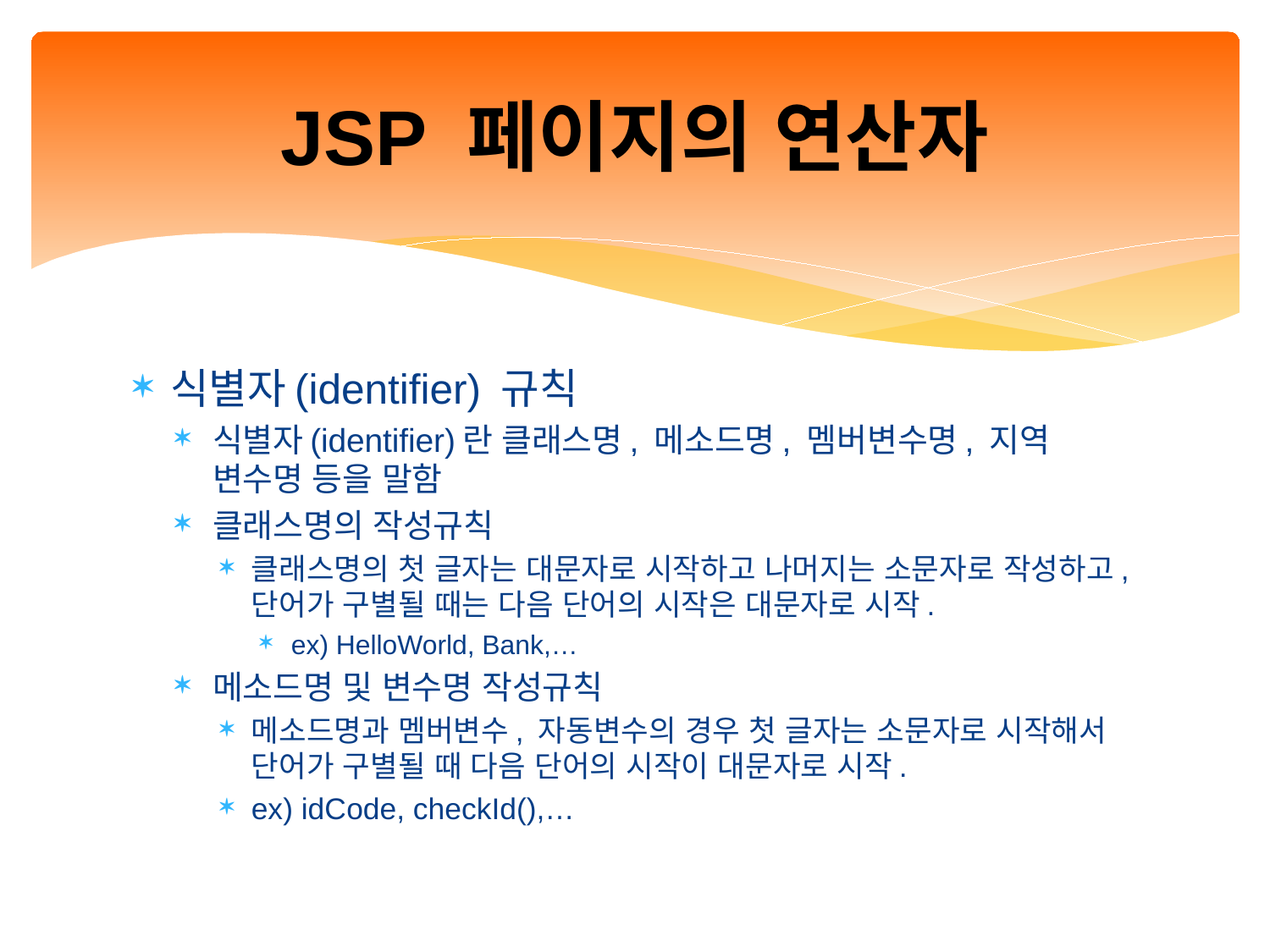

# JSP 페이지의 연산자
식별자(identifier) 규칙
식별자(identifier)란 클래스명, 메소드명, 멤버변수명, 지역 변수명 등을 말함
클래스명의 작성규칙
클래스명의 첫 글자는 대문자로 시작하고 나머지는 소문자로 작성하고, 단어가 구별될 때는 다음 단어의 시작은 대문자로 시작.
ex) HelloWorld, Bank,…
메소드명 및 변수명 작성규칙
메소드명과 멤버변수, 자동변수의 경우 첫 글자는 소문자로 시작해서 단어가 구별될 때 다음 단어의 시작이 대문자로 시작.
ex) idCode, checkId(),…